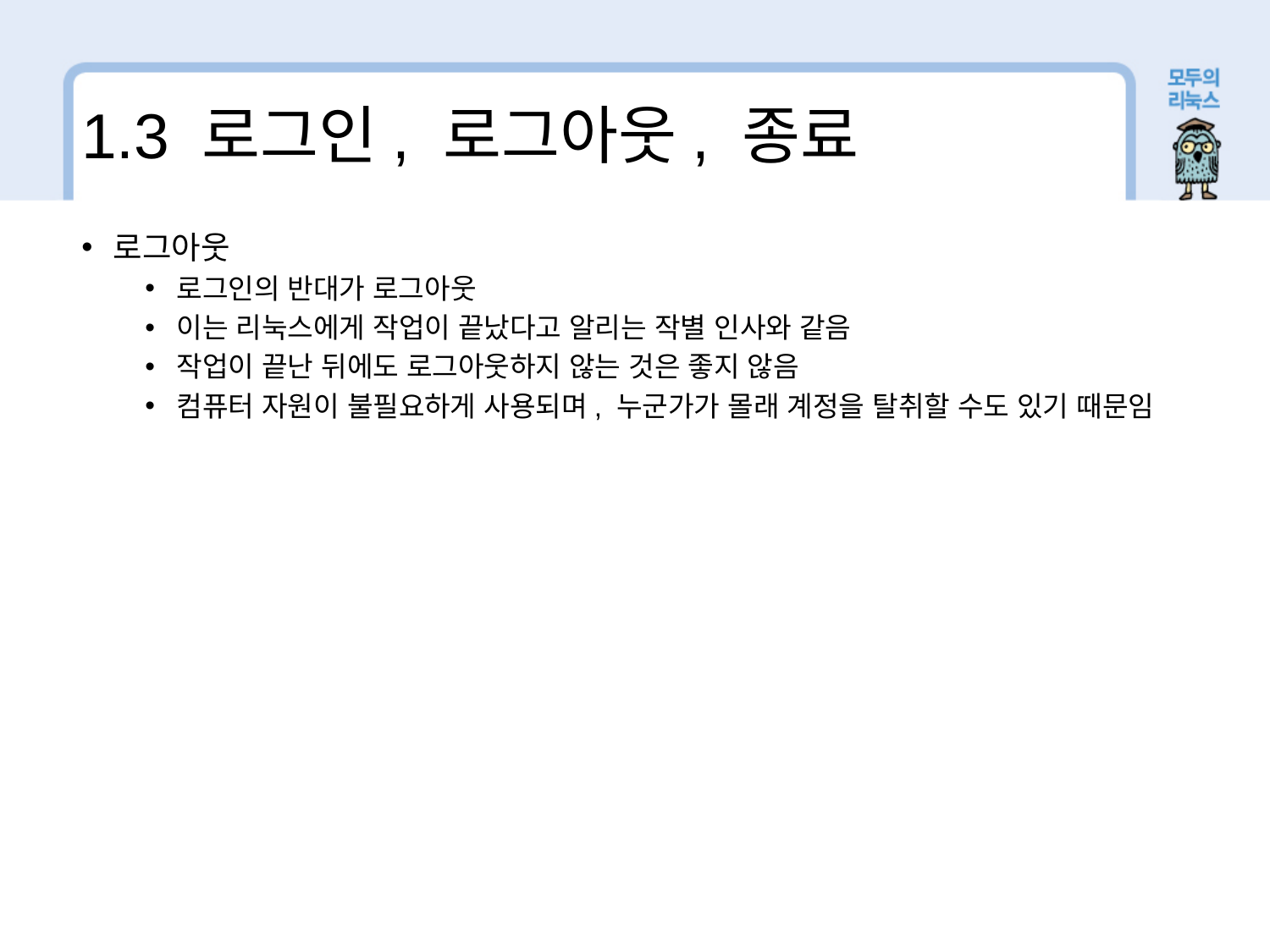

1.3 로그인, 로그아웃, 종료
로그아웃
로그인의 반대가 로그아웃
이는 리눅스에게 작업이 끝났다고 알리는 작별 인사와 같음
작업이 끝난 뒤에도 로그아웃하지 않는 것은 좋지 않음
컴퓨터 자원이 불필요하게 사용되며, 누군가가 몰래 계정을 탈취할 수도 있기 때문임